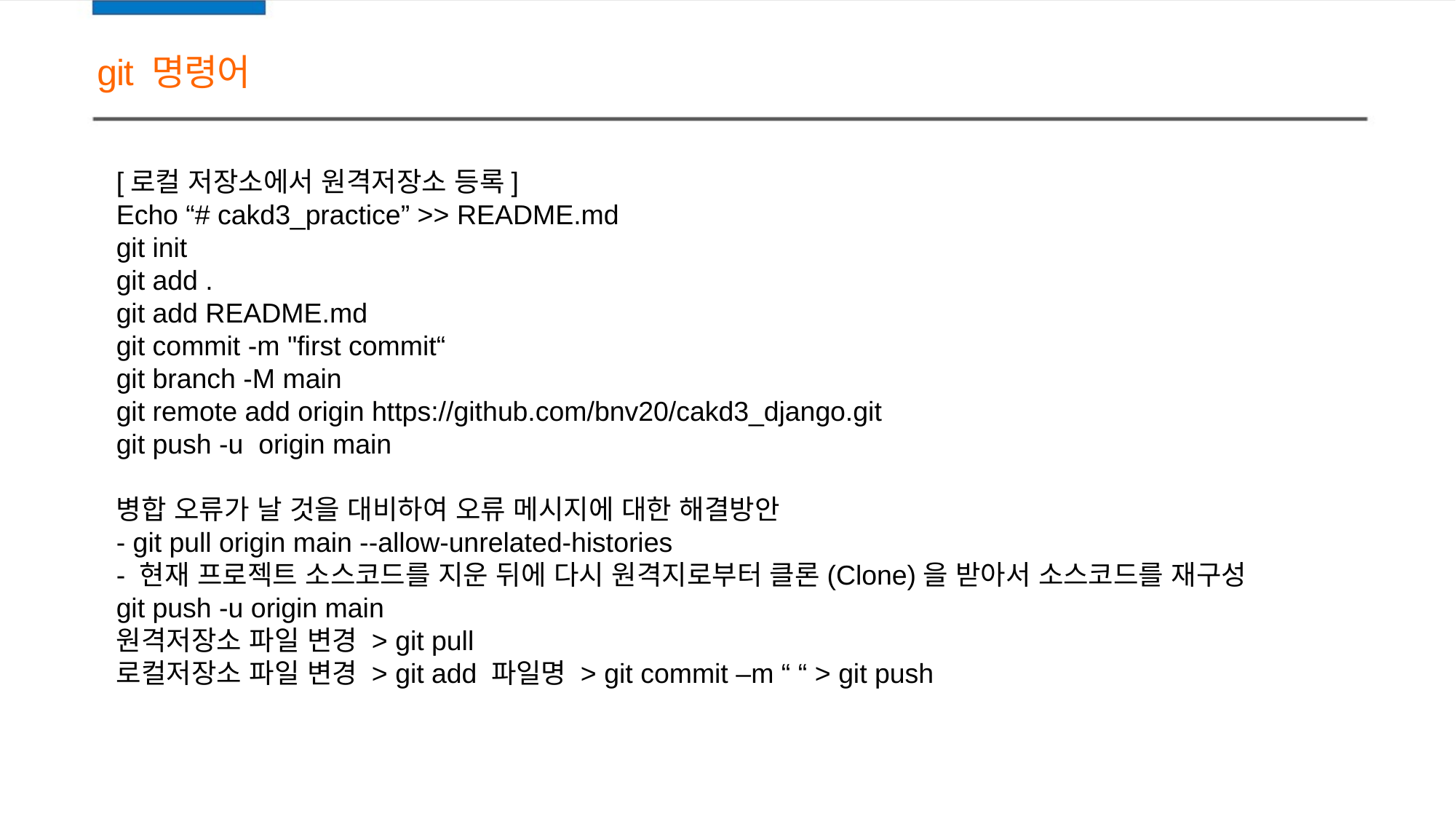

git 명령어
[로컬 저장소에서 원격저장소 등록]
Echo “# cakd3_practice” >> README.md
git init
git add .
git add README.md
git commit -m "first commit“
git branch -M main
git remote add origin https://github.com/bnv20/cakd3_django.git
git push -u  origin main

병합 오류가 날 것을 대비하여 오류 메시지에 대한 해결방안
- git pull origin main --allow-unrelated-histories
- 현재 프로젝트 소스코드를 지운 뒤에 다시 원격지로부터 클론(Clone)을 받아서 소스코드를 재구성
git push -u origin main
원격저장소 파일 변경 > git pull
로컬저장소 파일 변경 > git add 파일명 > git commit –m “ “ > git push